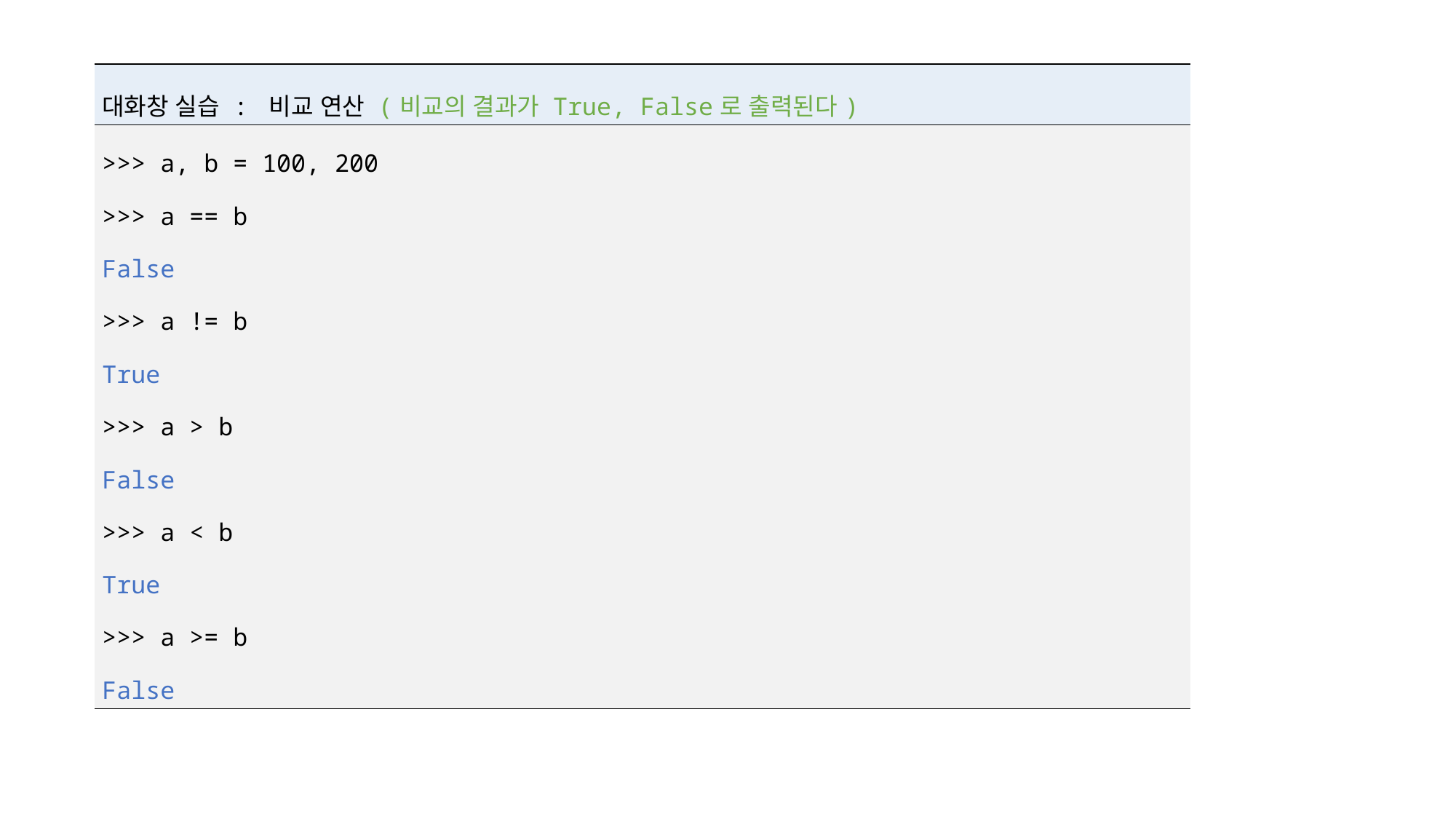

| 대화창 실습 : 비교 연산 (비교의 결과가 True, False로 출력된다) |
| --- |
| >>> a, b = 100, 200 >>> a == b False >>> a != b True >>> a > b False >>> a < b True >>> a >= b False |